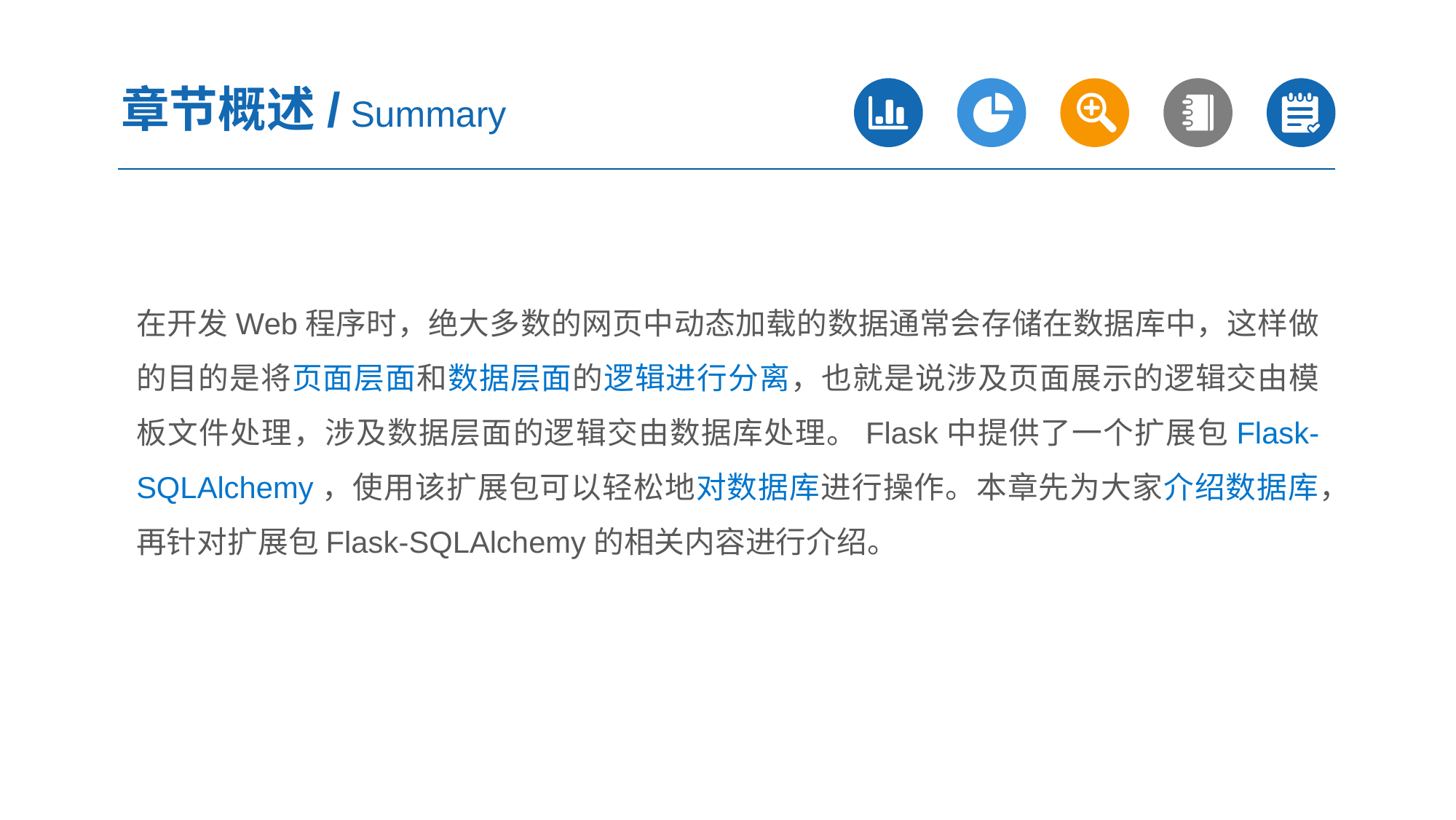

章节概述/ Summary
在开发Web程序时，绝大多数的网页中动态加载的数据通常会存储在数据库中，这样做的目的是将页面层面和数据层面的逻辑进行分离，也就是说涉及页面展示的逻辑交由模板文件处理，涉及数据层面的逻辑交由数据库处理。Flask中提供了一个扩展包Flask-SQLAlchemy，使用该扩展包可以轻松地对数据库进行操作。本章先为大家介绍数据库，再针对扩展包Flask-SQLAlchemy的相关内容进行介绍。